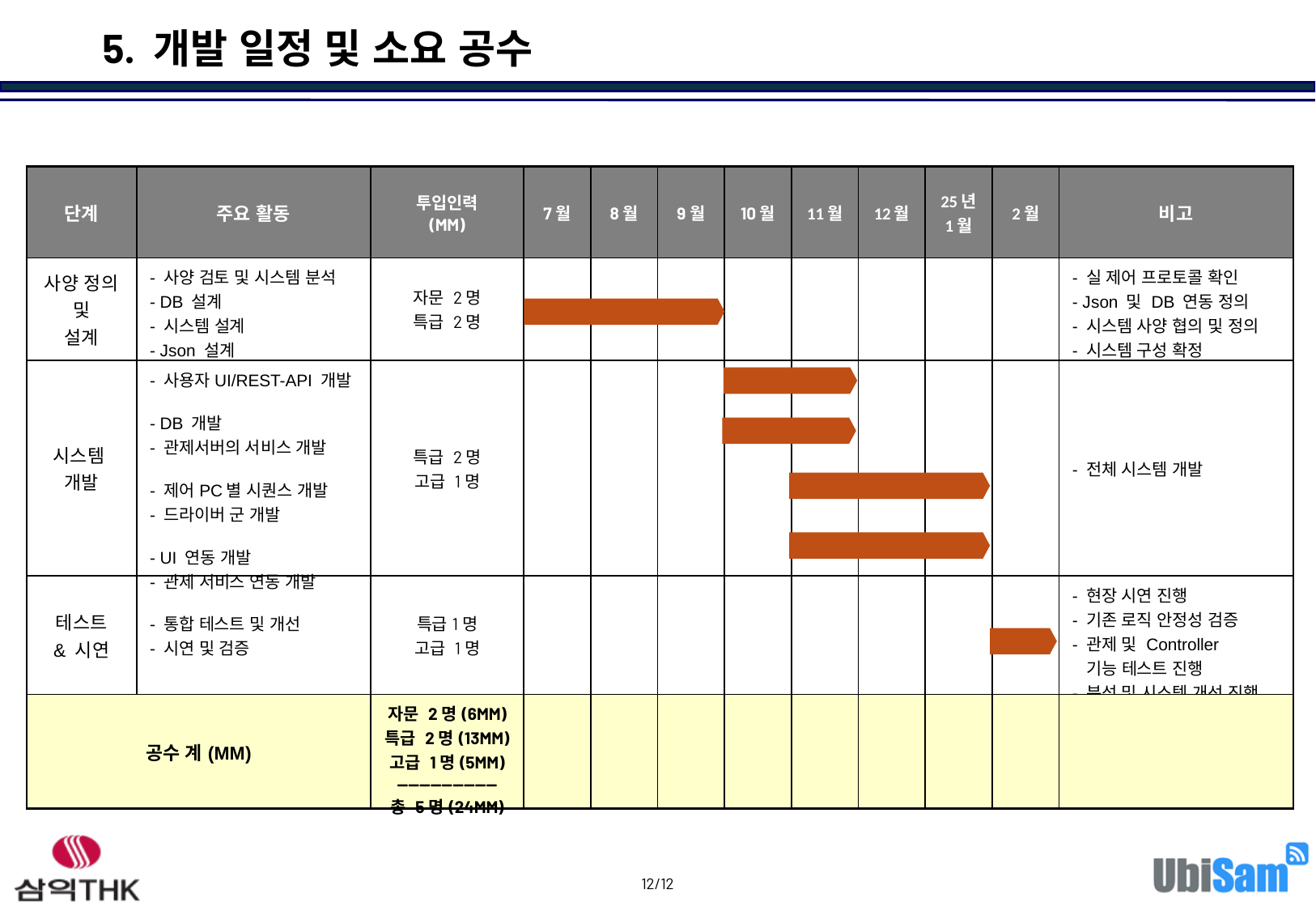

# 5. 개발 일정 및 소요 공수
| 단계 | 주요 활동 | 투입인력 (MM) | 7월 | 8월 | 9월 | 10월 | 11월 | 12월 | 25년 1월 | 2월 | 비고 |
| --- | --- | --- | --- | --- | --- | --- | --- | --- | --- | --- | --- |
| 사양 정의 및 설계 | - 사양 검토 및 시스템 분석 - DB 설계 - 시스템 설계 - Json 설계 | 자문 2명 특급 2명 |  |  |  |  |  |  |  |  | - 실 제어 프로토콜 확인 - Json 및 DB 연동 정의 - 시스템 사양 협의 및 정의 - 시스템 구성 확정 |
| 시스템 개발 | - 사용자UI/REST-API 개발 - DB 개발 - 관제서버의 서비스 개발 - 제어PC별 시퀀스 개발 - 드라이버 군 개발 - UI 연동 개발 - 관제 서비스 연동 개발 | 특급 2명 고급 1명 |  |  |  |  |  |  |  |  | - 전체 시스템 개발 |
| 테스트 & 시연 | - 통합 테스트 및 개선 - 시연 및 검증 | 특급1명 고급 1명 |  |  |  |  |  |  |  |  | - 현장 시연 진행 - 기존 로직 안정성 검증 - 관제 및 Controller 기능 테스트 진행 - 분석 및 시스템 개선 진행 |
| 공수 계(MM) |  | 자문 2명(6MM) 특급 2명(13MM) 고급 1명(5MM) ------------------ 총 5명(24MM) |  |  |  |  |  |  |  |  |  |